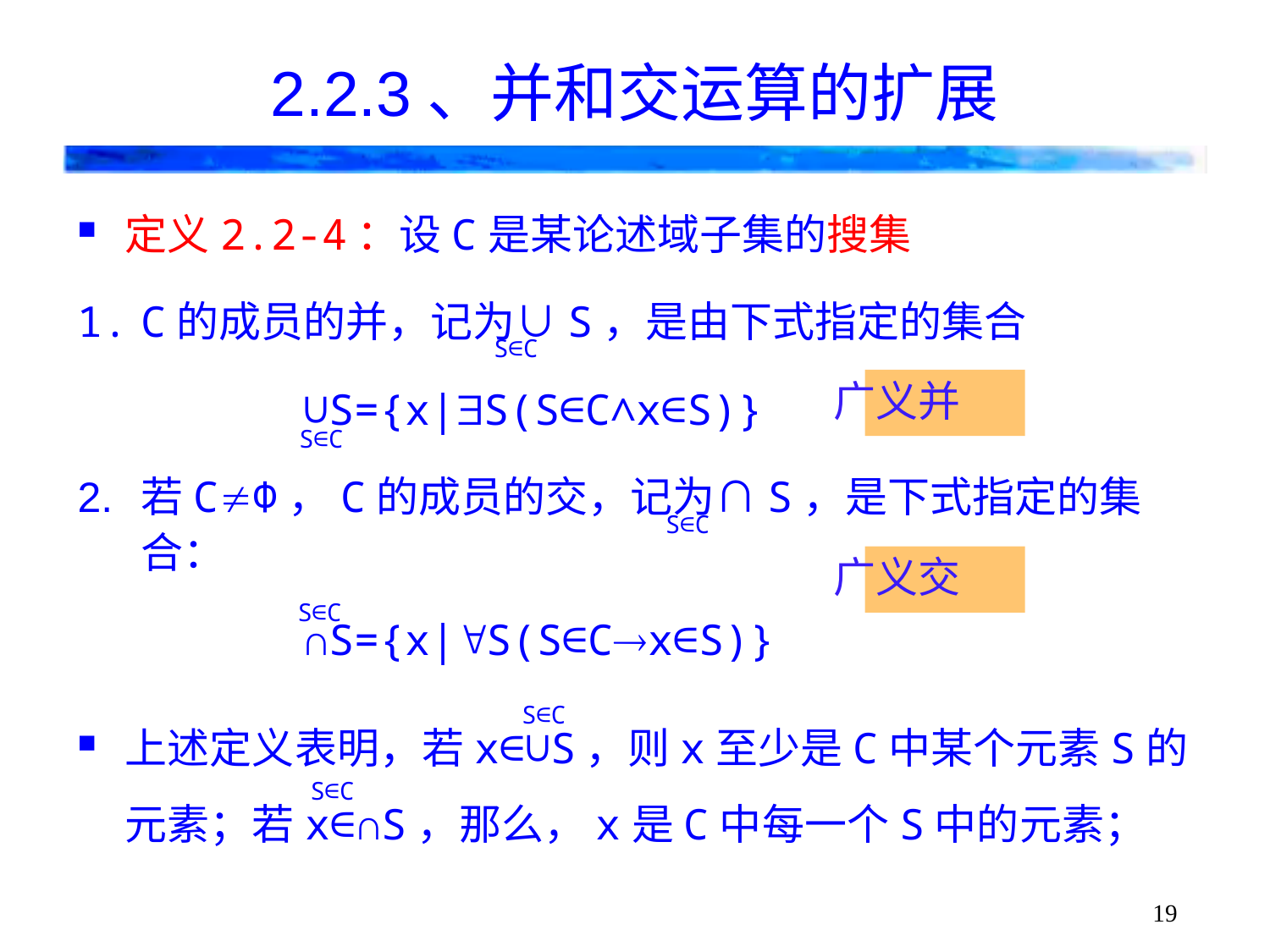

# 2.2.3、并和交运算的扩展
定义2.2-4：设C是某论述域子集的搜集
C的成员的并，记为∪S，是由下式指定的集合
∪S={x|∃S(S∈C∧x∈S)}
若C≠Φ，C的成员的交，记为∩S，是下式指定的集合：
∩S={x|∀S(S∈C→x∈S)}
上述定义表明，若x∈∪S，则x至少是C中某个元素S的元素；若x∈∩S，那么，x是C中每一个S中的元素；
S∈C
广义并
广义交
S∈C
S∈C
S∈C
S∈C
S∈C
19